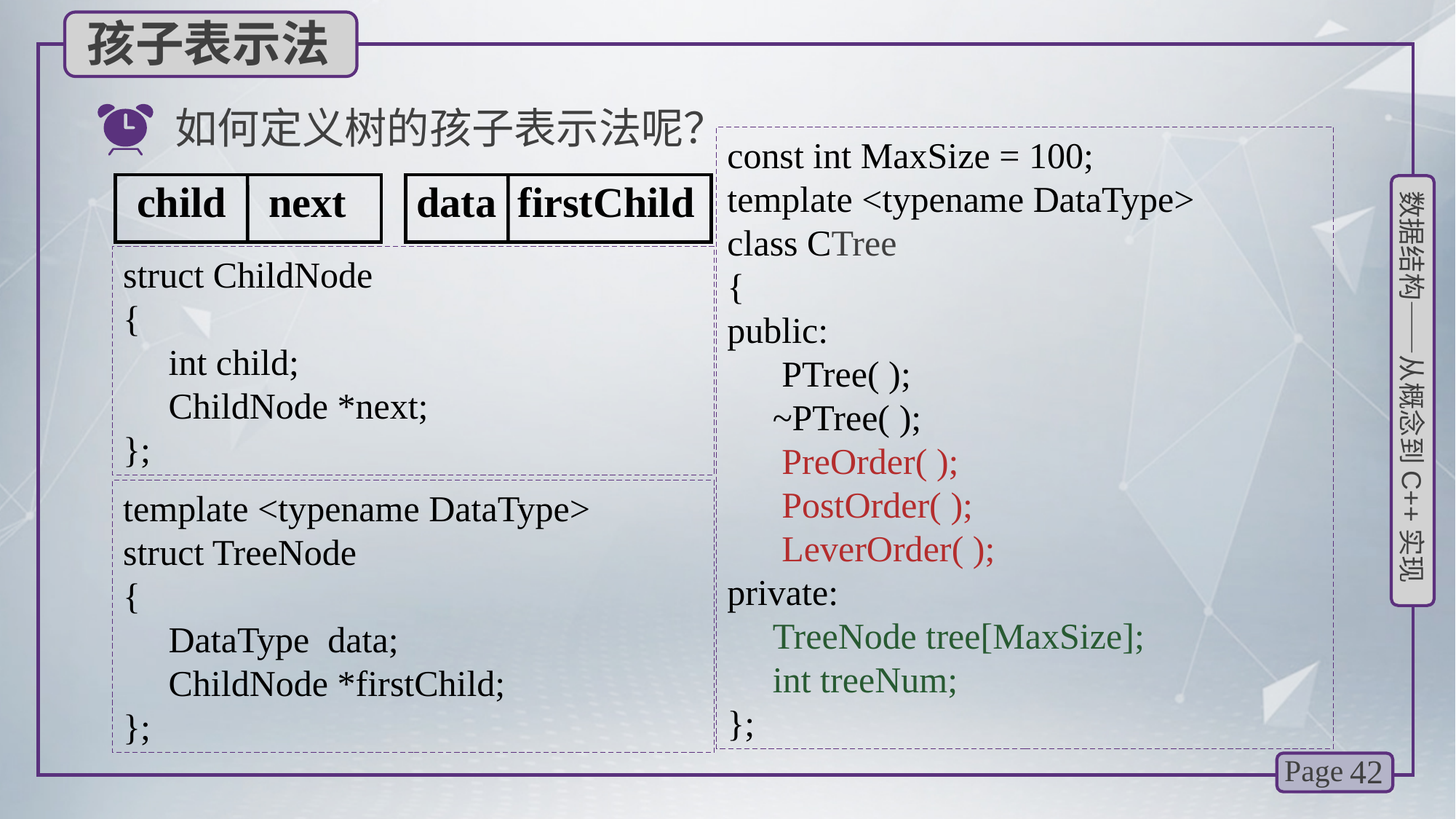

孩子表示法

如何定义树的孩子表示法呢？

const int MaxSize = 100;
template <typename DataType>
class CTree
{
public:
      PTree( );
     ~PTree( );
      PreOrder( );
      PostOrder( );
      LeverOrder( );
private:
     TreeNode tree[MaxSize];
     int treeNum;
};
data  firstChild

child    next

struct ChildNode
{
     int child;
     ChildNode *next;
};
template <typename DataType>
struct TreeNode
{
     DataType  data;
     ChildNode *firstChild;
};